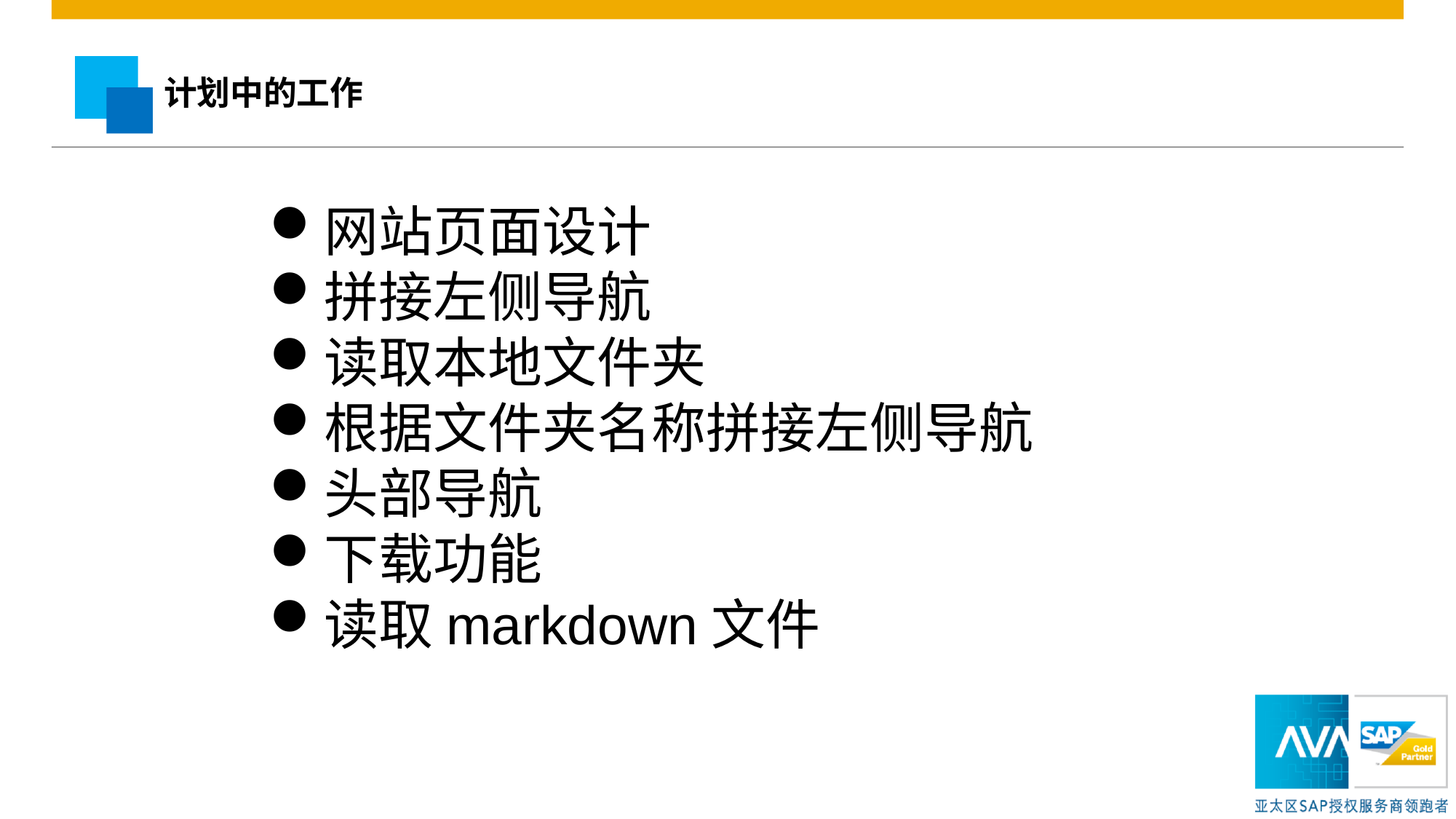

计划中的工作
网站页面设计
拼接左侧导航
读取本地文件夹
根据文件夹名称拼接左侧导航
头部导航
下载功能
读取markdown文件